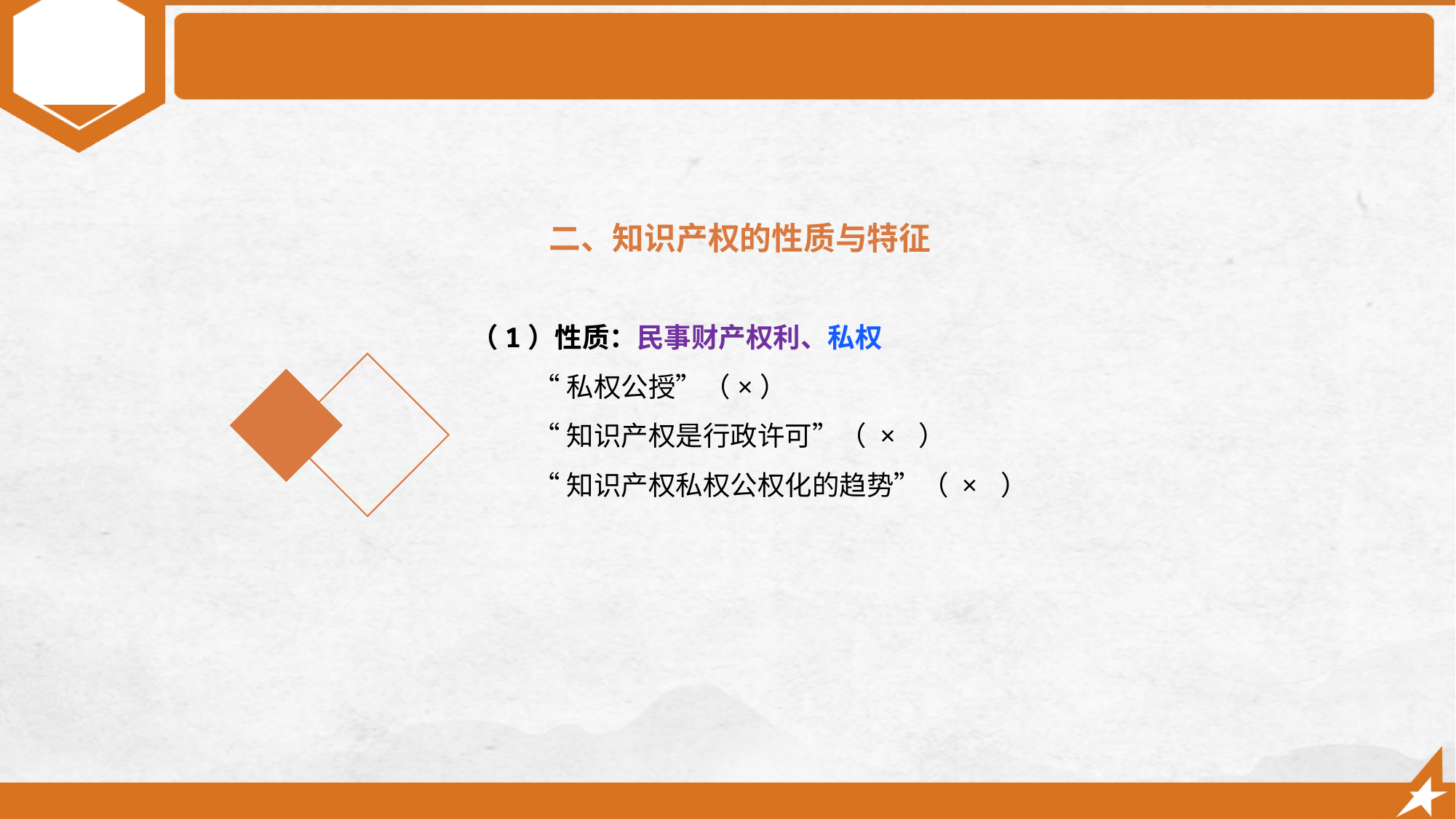

二、知识产权的性质与特征
（1）性质：民事财产权利、私权
          “私权公授”（×）
          “知识产权是行政许可”（ × ）
          “知识产权私权公权化的趋势”（ × ）